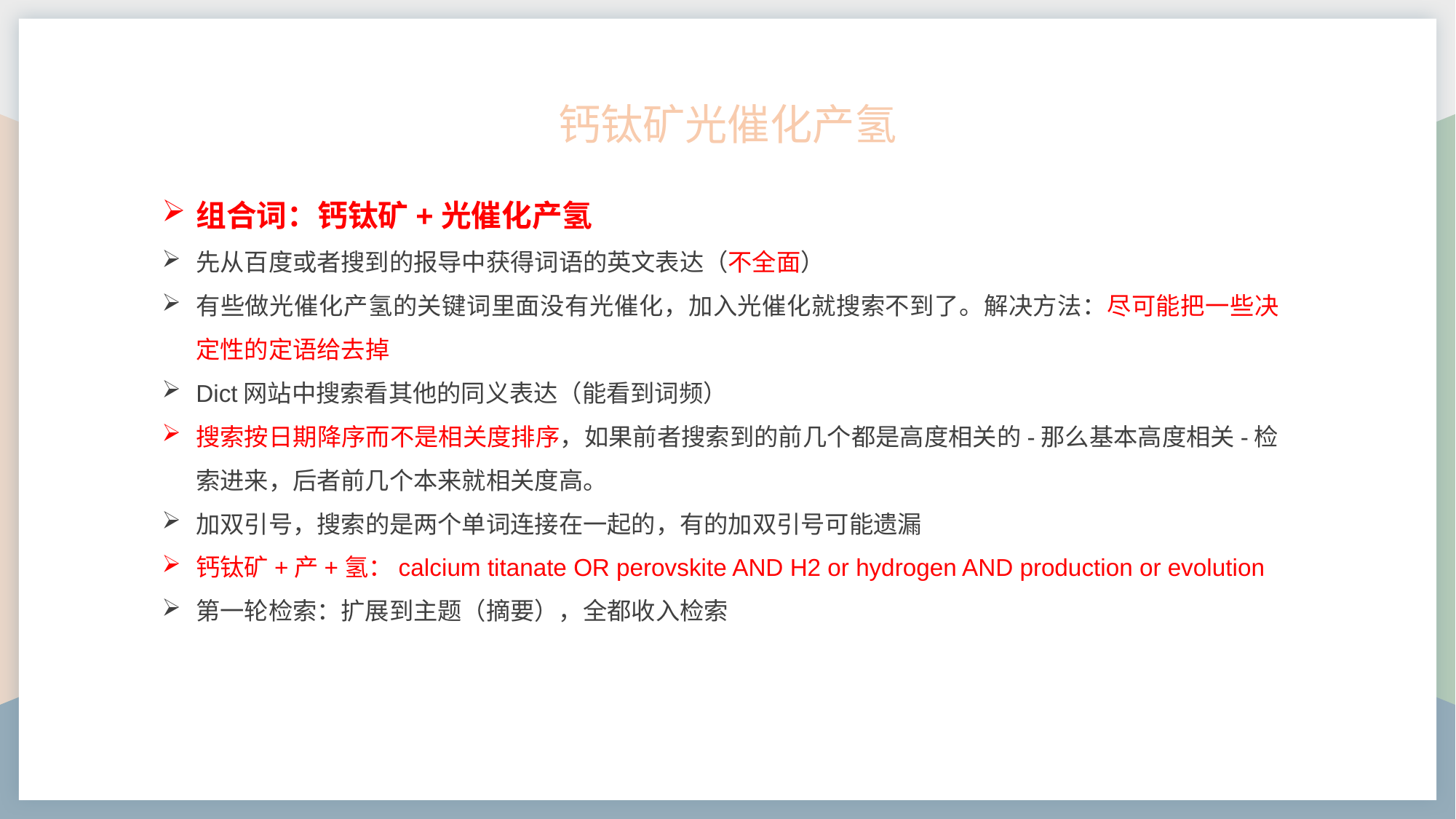

钙钛矿光催化产氢

组合词：钙钛矿+光催化产氢
先从百度或者搜到的报导中获得词语的英文表达（不全面）
有些做光催化产氢的关键词里面没有光催化，加入光催化就搜索不到了。解决方法：尽可能把一些决定性的定语给去掉
Dict网站中搜索看其他的同义表达（能看到词频）
搜索按日期降序而不是相关度排序，如果前者搜索到的前几个都是高度相关的-那么基本高度相关-检索进来，后者前几个本来就相关度高。
加双引号，搜索的是两个单词连接在一起的，有的加双引号可能遗漏
钙钛矿+产+氢：calcium titanate OR perovskite AND H2 or hydrogen AND production or evolution
第一轮检索：扩展到主题（摘要），全都收入检索